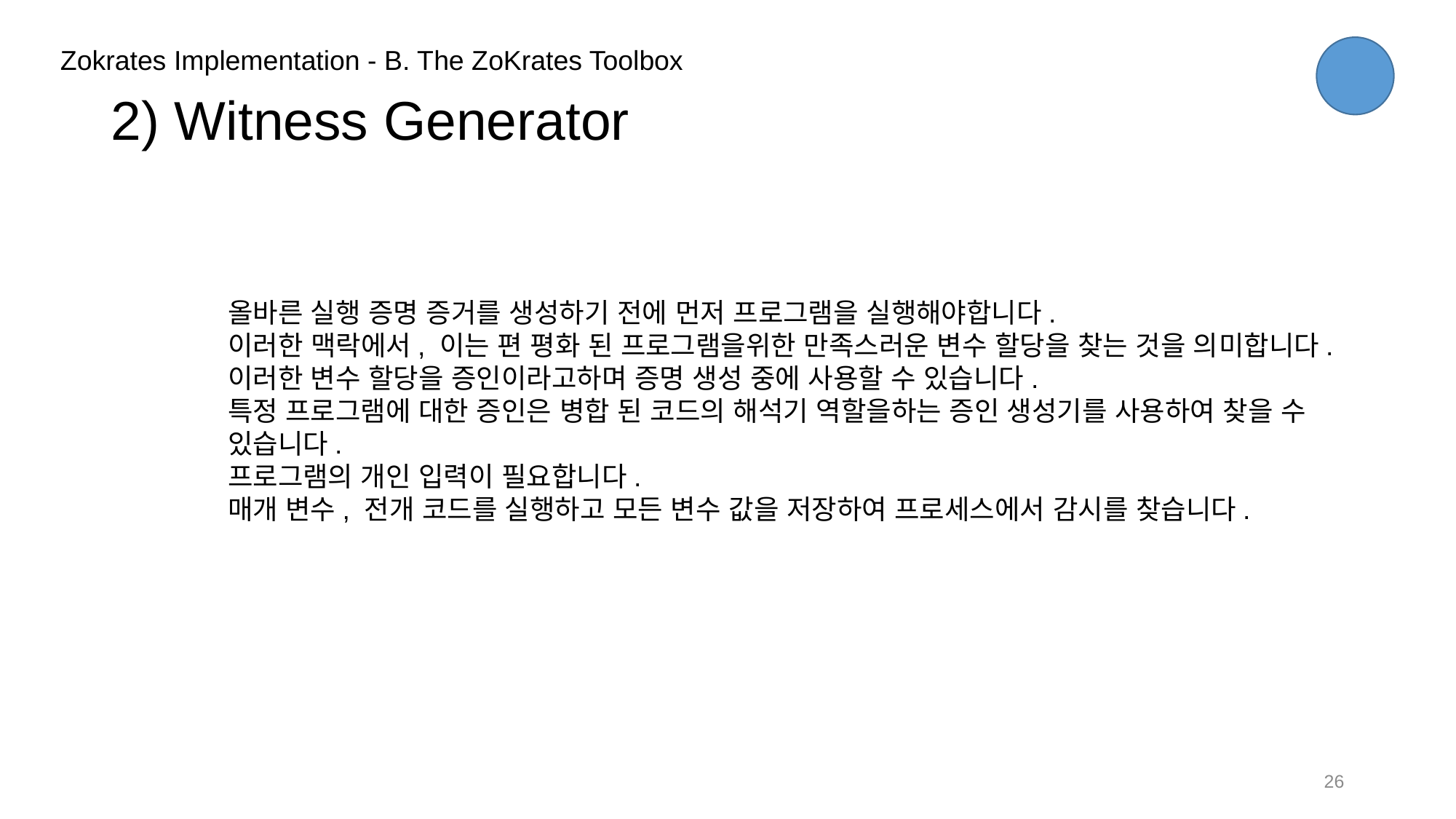

Zokrates Implementation - B. The ZoKrates Toolbox

# 2) Witness Generator
올바른 실행 증명 증거를 생성하기 전에 먼저 프로그램을 실행해야합니다.
이러한 맥락에서, 이는 편 평화 된 프로그램을위한 만족스러운 변수 할당을 찾는 것을 의미합니다.
이러한 변수 할당을 증인이라고하며 증명 생성 중에 사용할 수 있습니다.
특정 프로그램에 대한 증인은 병합 된 코드의 해석기 역할을하는 증인 생성기를 사용하여 찾을 수 있습니다.
프로그램의 개인 입력이 필요합니다.
매개 변수, 전개 코드를 실행하고 모든 변수 값을 저장하여 프로세스에서 감시를 찾습니다.
26